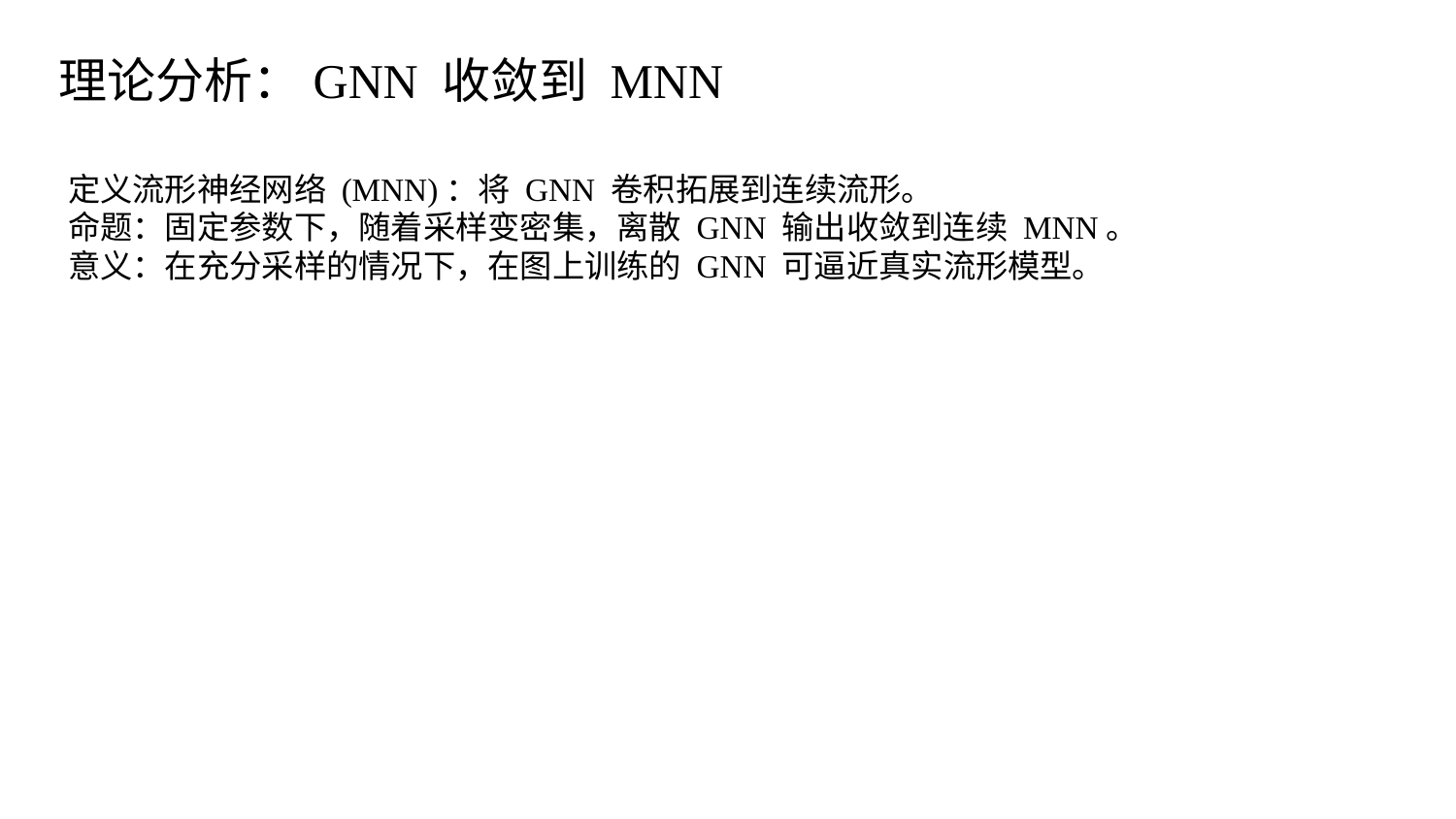

理论分析：GNN 收敛到 MNN
定义流形神经网络 (MNN)：将 GNN 卷积拓展到连续流形。
命题：固定参数下，随着采样变密集，离散 GNN 输出收敛到连续 MNN。
意义：在充分采样的情况下，在图上训练的 GNN 可逼近真实流形模型。